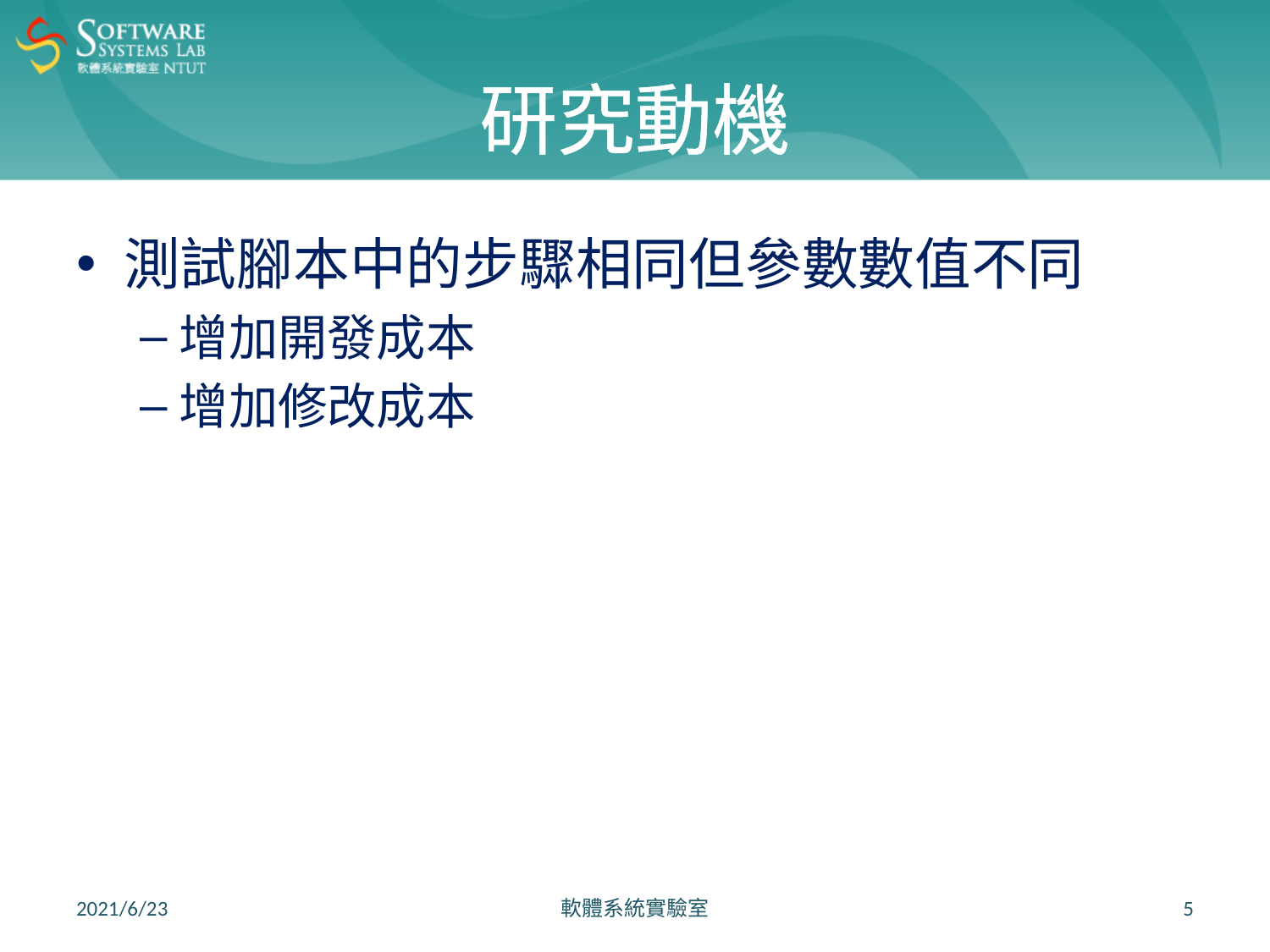

# 研究動機
測試腳本中的步驟相同但參數數值不同
增加開發成本
增加修改成本

2021/6/23
軟體系統實驗室
5